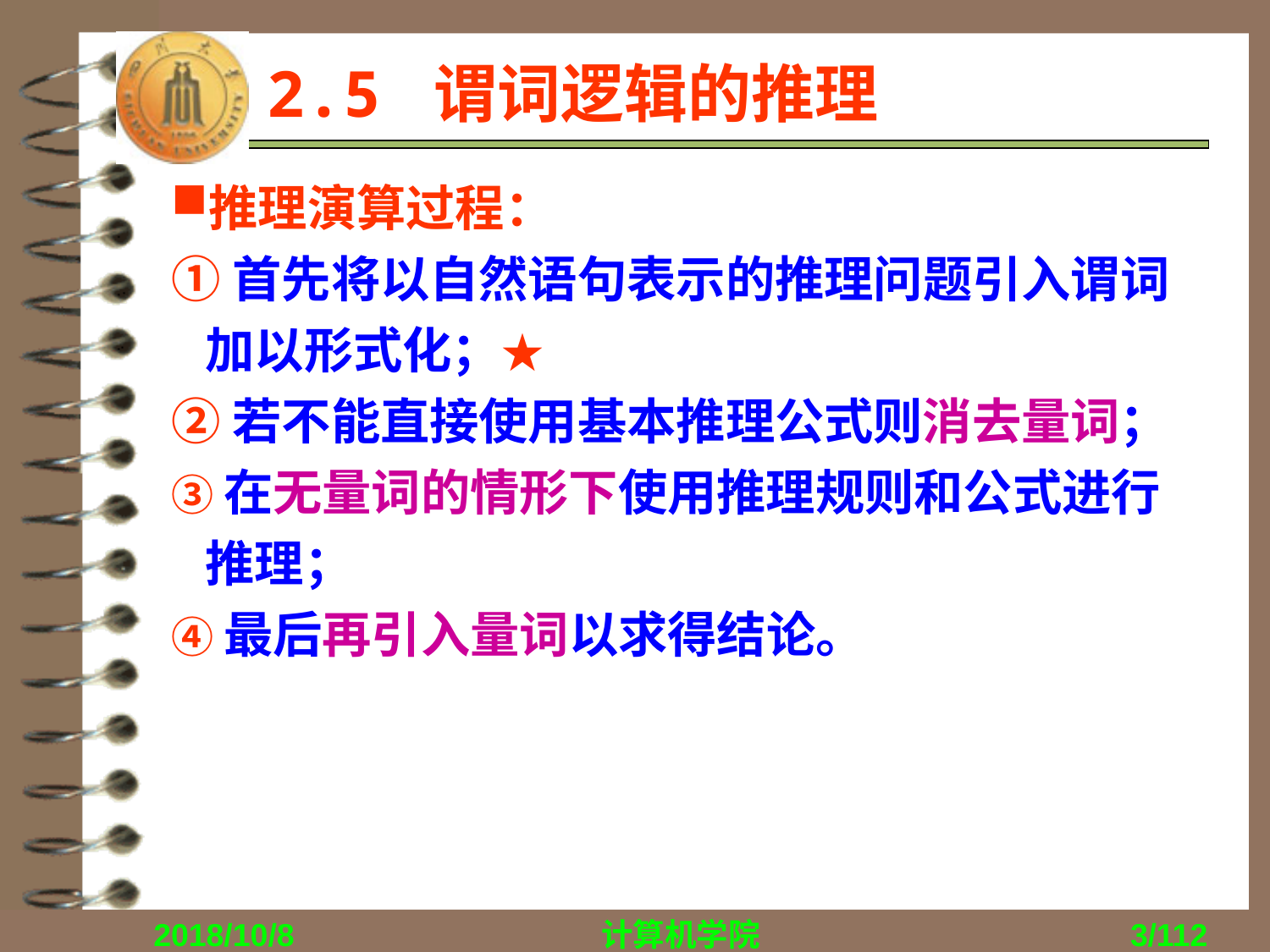

# 2.5 谓词逻辑的推理
推理演算过程：
①首先将以自然语句表示的推理问题引入谓词
  加以形式化；★
②若不能直接使用基本推理公式则消去量词；
③在无量词的情形下使用推理规则和公式进行
  推理；
④最后再引入量词以求得结论。

2018/10/8
计算机学院
3/112